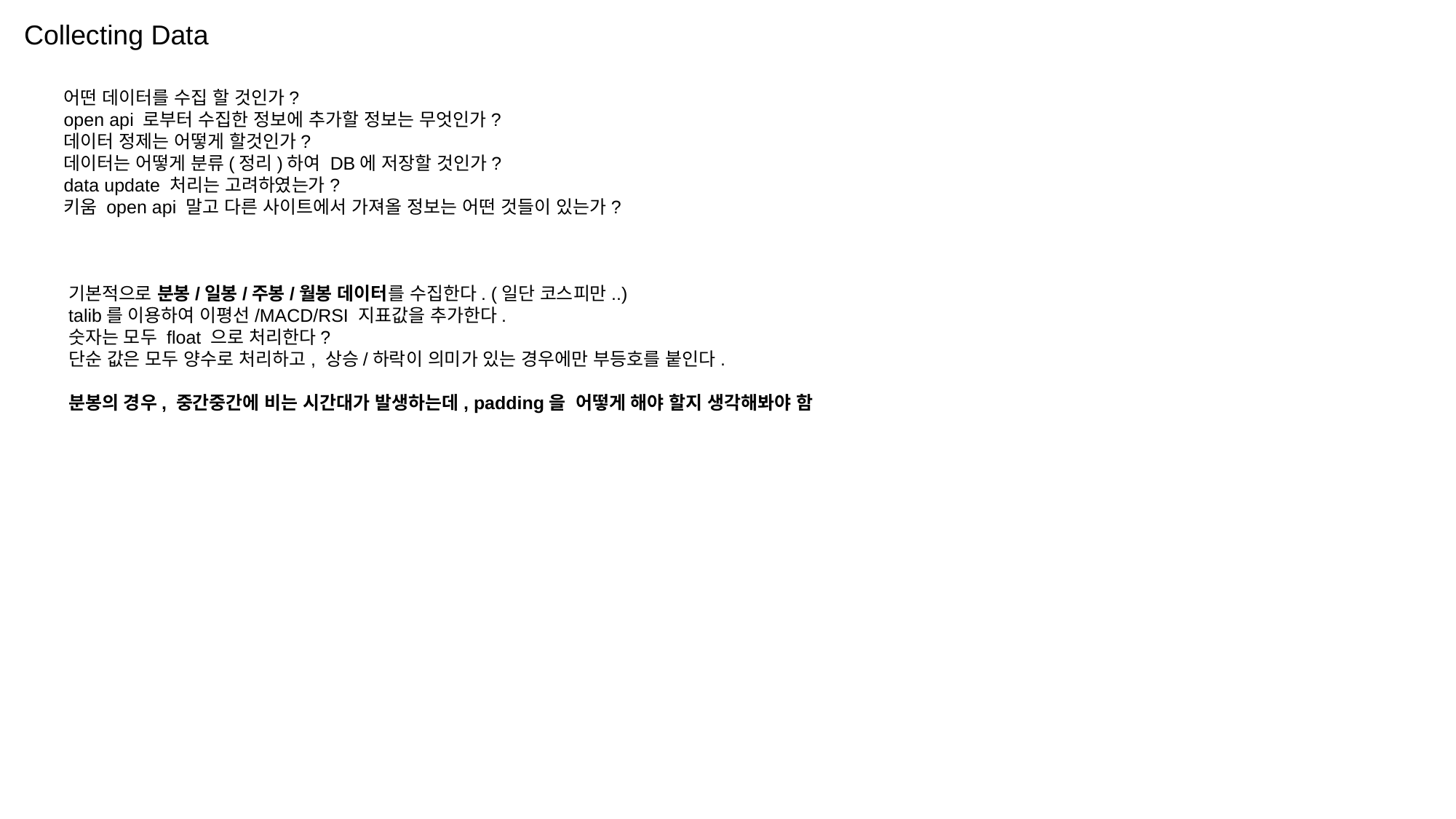

Collecting Data
어떤 데이터를 수집 할 것인가?
open api 로부터 수집한 정보에 추가할 정보는 무엇인가?
데이터 정제는 어떻게 할것인가?
데이터는 어떻게 분류(정리)하여 DB에 저장할 것인가?
data update 처리는 고려하였는가?
키움 open api 말고 다른 사이트에서 가져올 정보는 어떤 것들이 있는가?
기본적으로 분봉/일봉/주봉/월봉 데이터를 수집한다. (일단 코스피만..)
talib를 이용하여 이평선/MACD/RSI 지표값을 추가한다.
숫자는 모두 float 으로 처리한다?
단순 값은 모두 양수로 처리하고, 상승/하락이 의미가 있는 경우에만 부등호를 붙인다.

분봉의 경우, 중간중간에 비는 시간대가 발생하는데, padding을  어떻게 해야 할지 생각해봐야 함